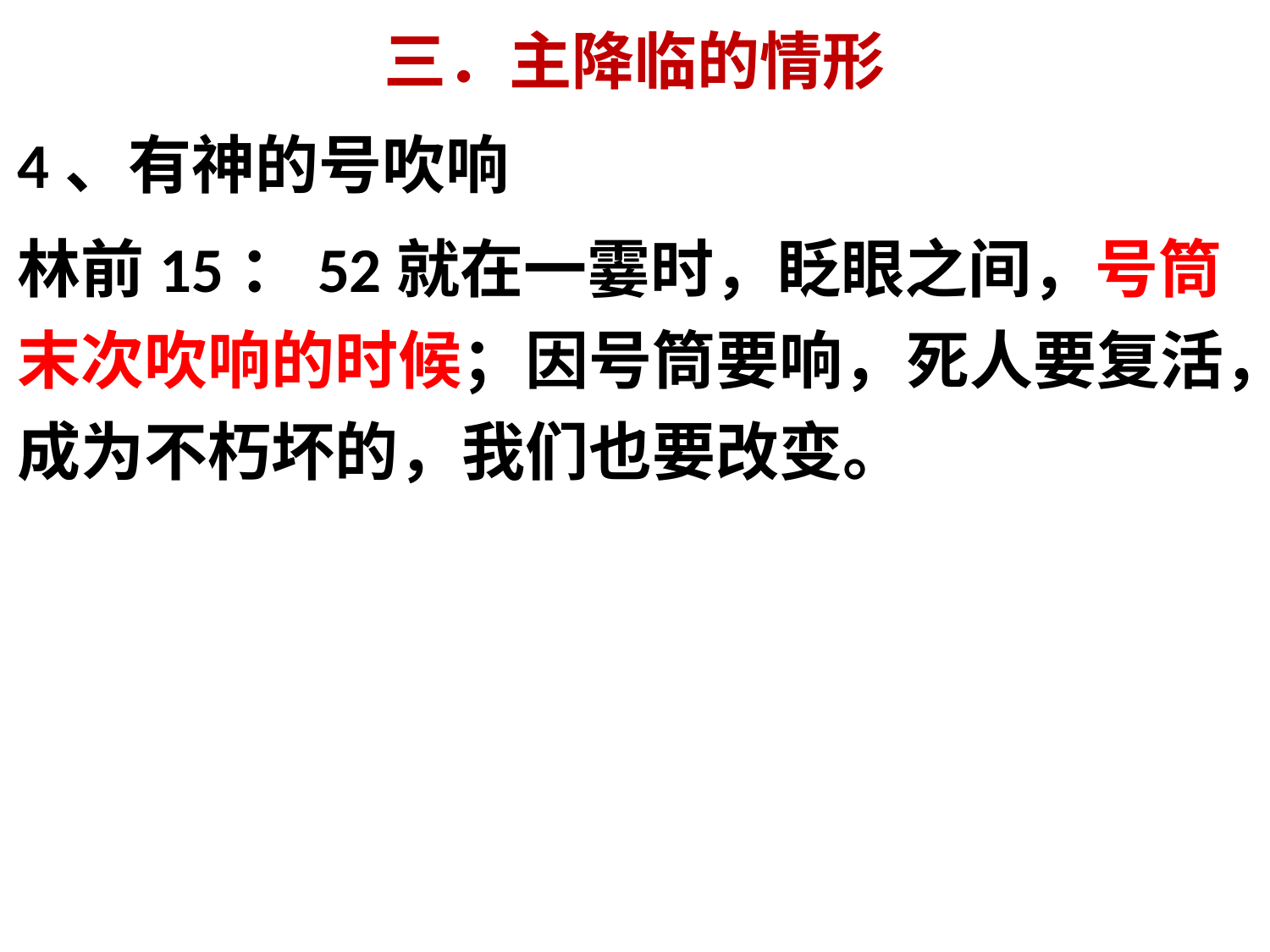

# 三．主降临的情形
4、有神的号吹响
林前15：52就在一霎时，眨眼之间，号筒末次吹响的时候；因号筒要响，死人要复活，成为不朽坏的，我们也要改变。